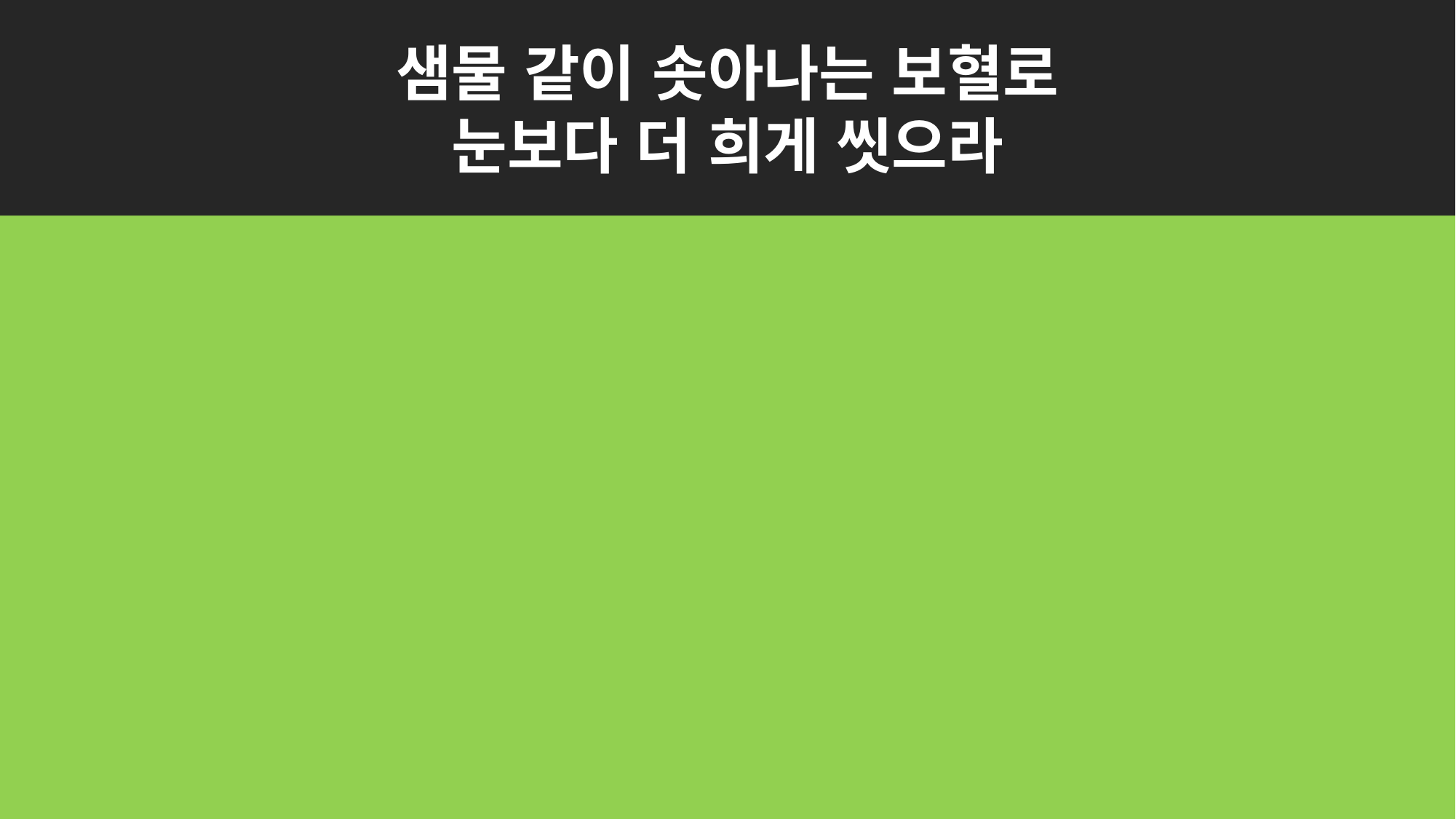

샘물 같이 솟아나는 보혈로
눈보다 더 희게 씻으라